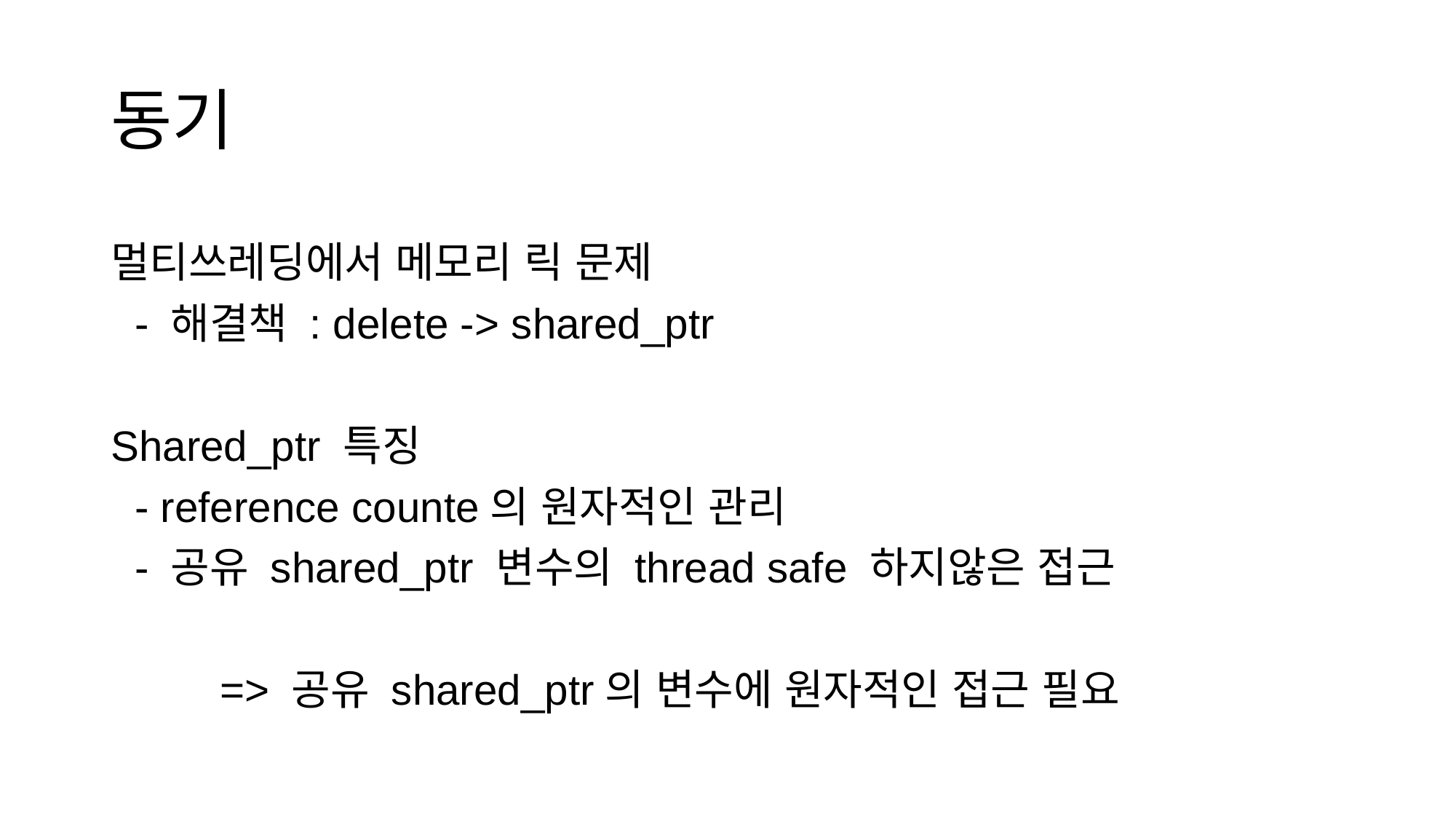

# 동기
멀티쓰레딩에서 메모리 릭 문제
  - 해결책 : delete -> shared_ptr

Shared_ptr 특징
  - reference counte의 원자적인 관리
  - 공유 shared_ptr 변수의 thread safe 하지않은 접근

	=> 공유 shared_ptr의 변수에 원자적인 접근 필요